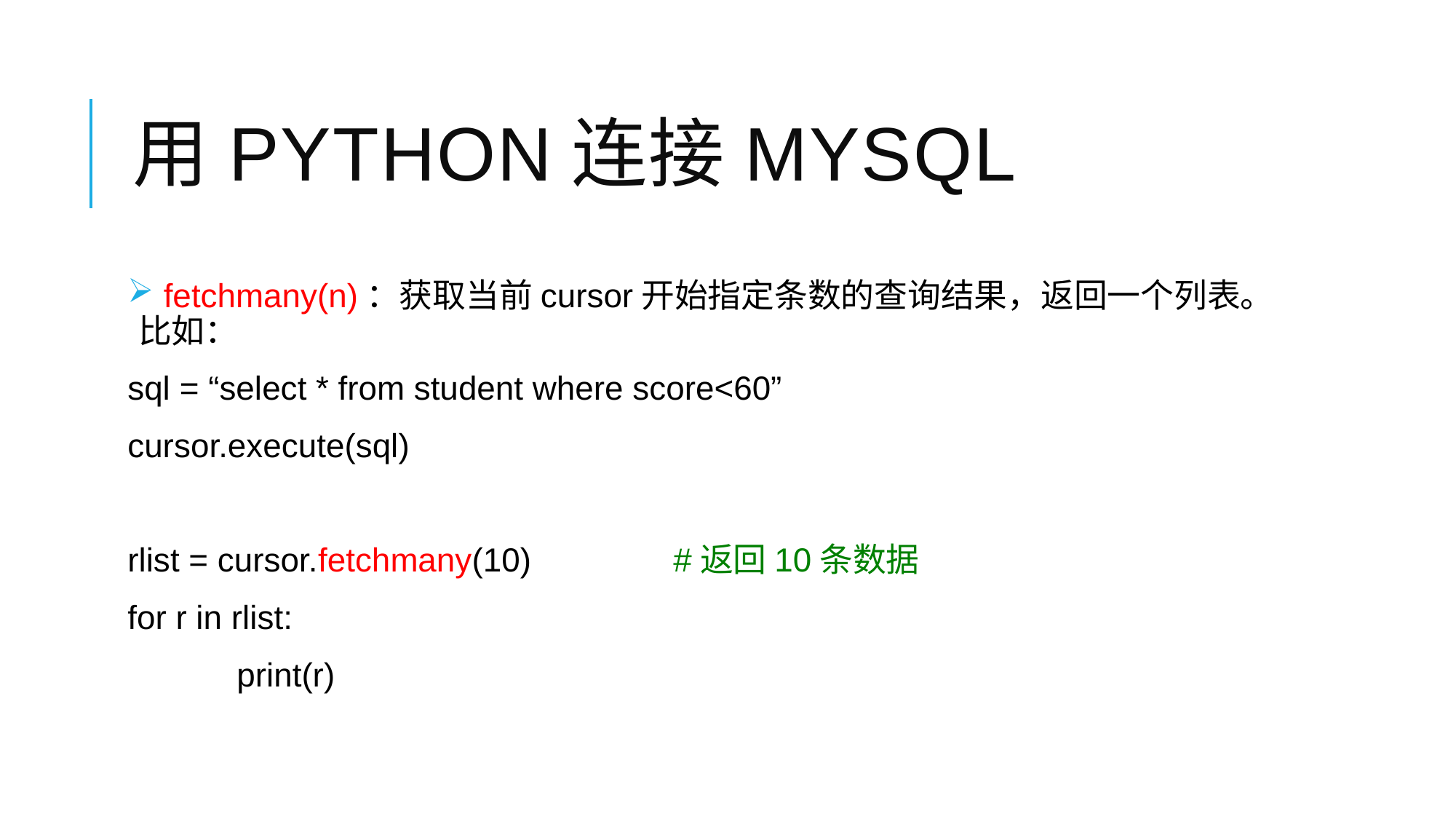

# 用Python连接MySQL
 fetchmany(n)：获取当前cursor开始指定条数的查询结果，返回一个列表。比如：
sql = “select * from student where score<60”
cursor.execute(sql)

rlist = cursor.fetchmany(10)		#返回10条数据
for r in rlist:
	print(r)